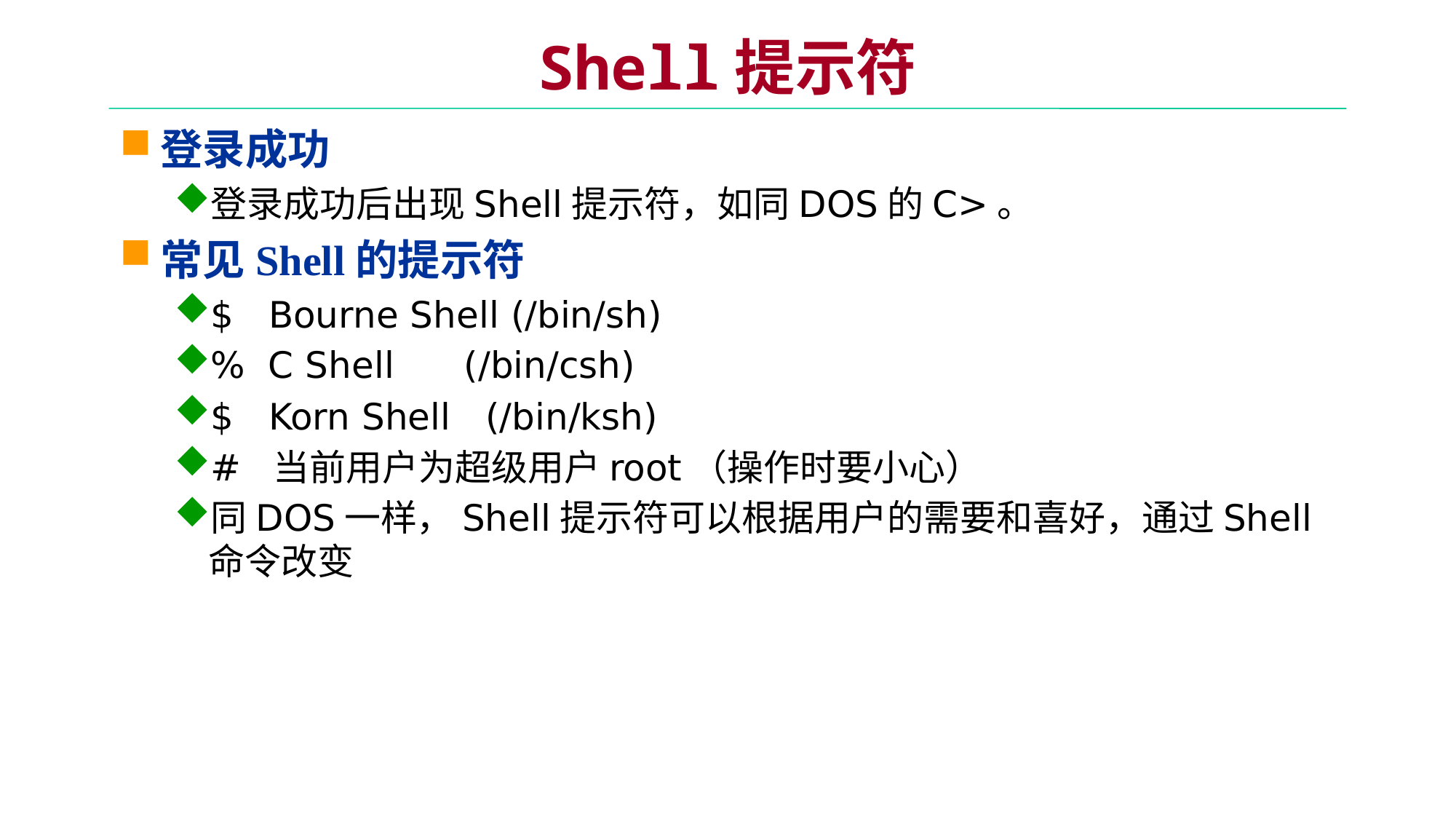

# Shell提示符
登录成功
登录成功后出现Shell提示符，如同DOS的C>。
常见Shell的提示符
$   Bourne Shell (/bin/sh)
%  C Shell      (/bin/csh)
$   Korn Shell   (/bin/ksh)
#  当前用户为超级用户root（操作时要小心）
同DOS一样，Shell提示符可以根据用户的需要和喜好，通过Shell命令改变